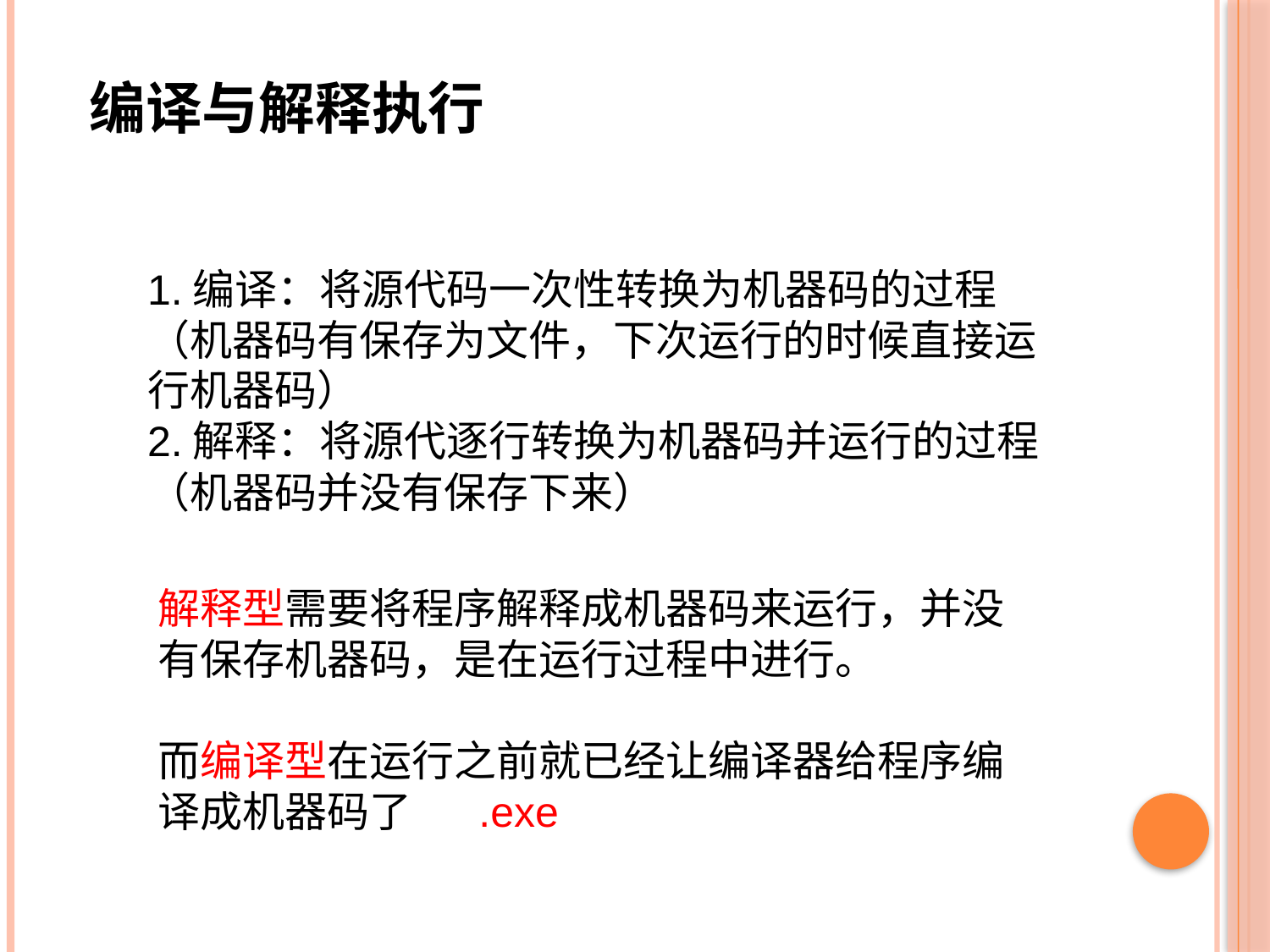

编译与解释执行
1.编译：将源代码一次性转换为机器码的过程（机器码有保存为文件，下次运行的时候直接运行机器码）
2.解释：将源代逐行转换为机器码并运行的过程（机器码并没有保存下来）
解释型需要将程序解释成机器码来运行，并没有保存机器码，是在运行过程中进行。

而编译型在运行之前就已经让编译器给程序编译成机器码了      .exe